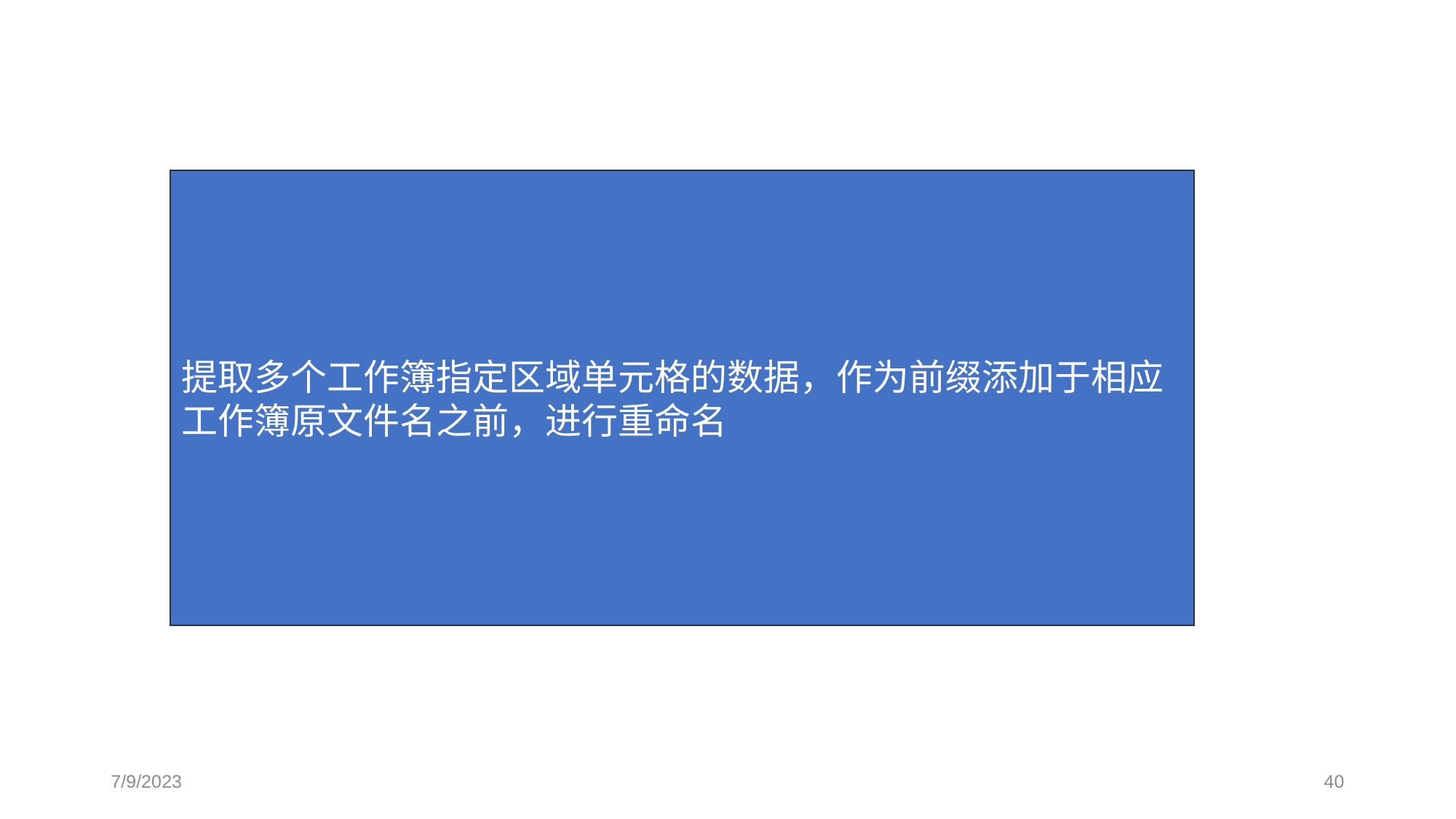

提取多个工作簿指定区域单元格的数据，作为前缀添加于相应工作簿原文件名之前，进行重命名
7/9/2023

40